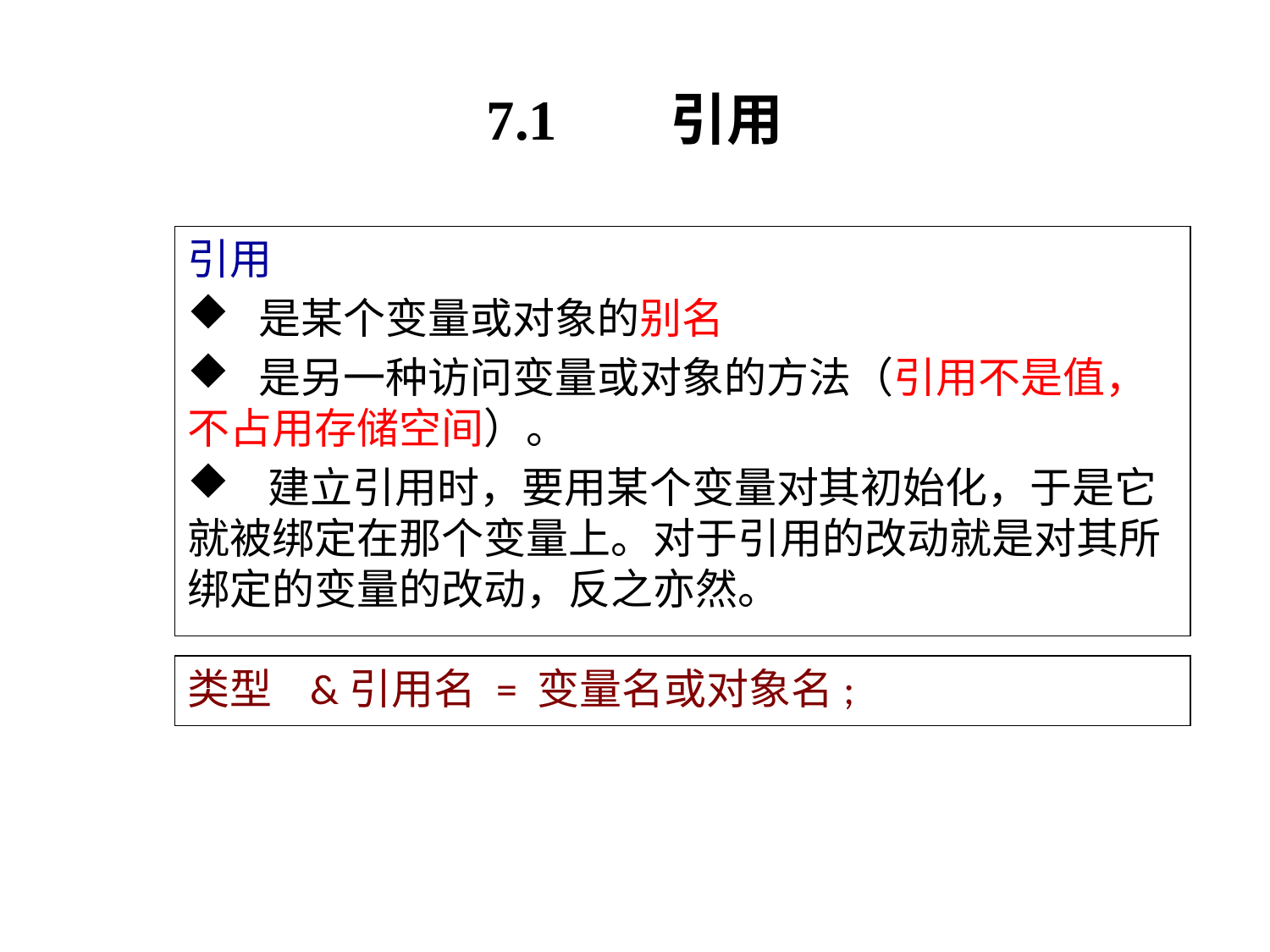

# 7.1       引用
引用
  是某个变量或对象的别名
  是另一种访问变量或对象的方法（引用不是值，不占用存储空间）。
   建立引用时，要用某个变量对其初始化，于是它就被绑定在那个变量上。对于引用的改动就是对其所绑定的变量的改动，反之亦然。
类型   &引用名 = 变量名或对象名;